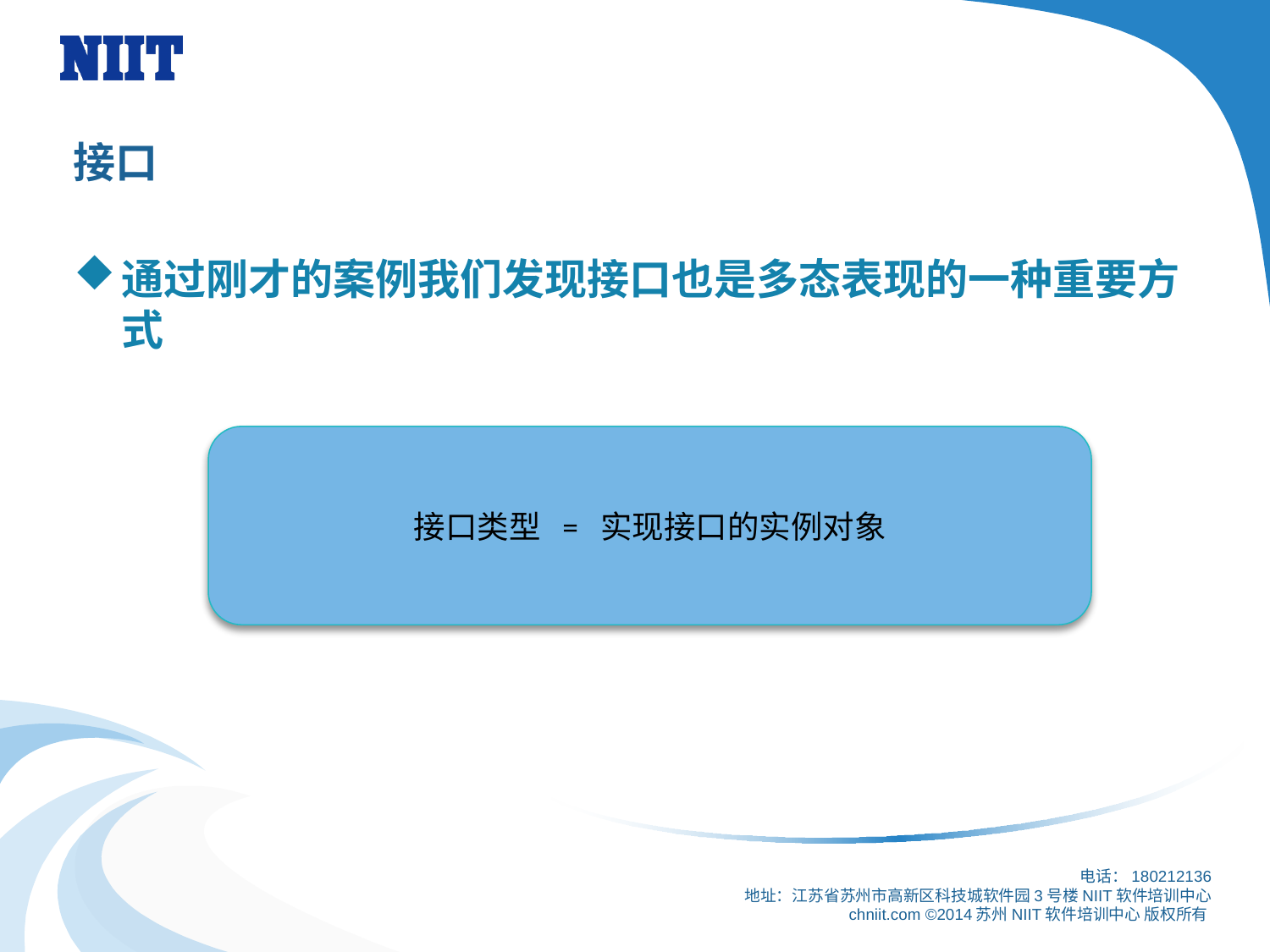

# 接口
通过刚才的案例我们发现接口也是多态表现的一种重要方式

接口类型  =  实现接口的实例对象